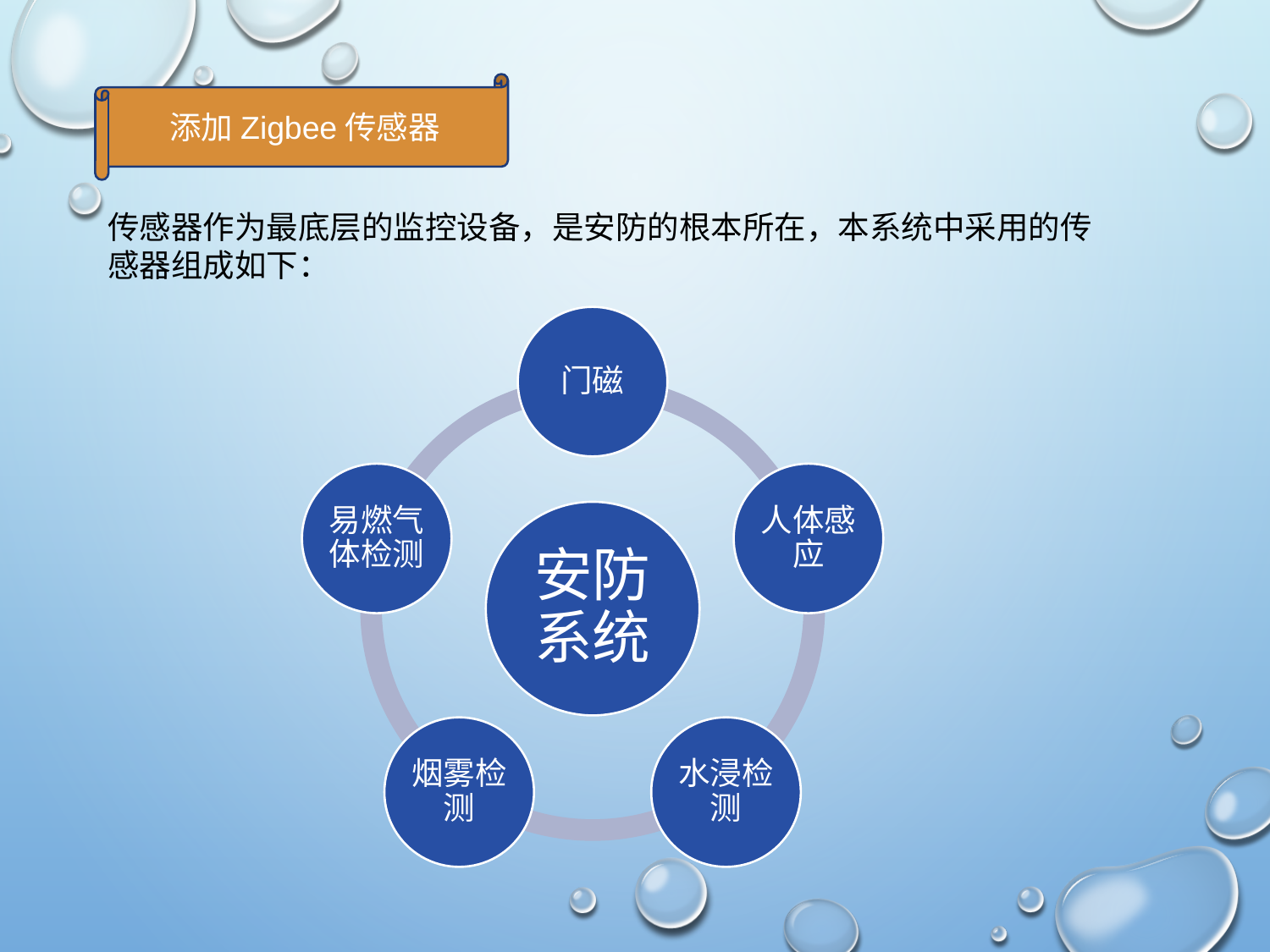

添加Zigbee传感器
传感器作为最底层的监控设备，是安防的根本所在，本系统中采用的传感器组成如下：
安防系统
门磁
人体感应
水浸检测
烟雾检测
易燃气体检测